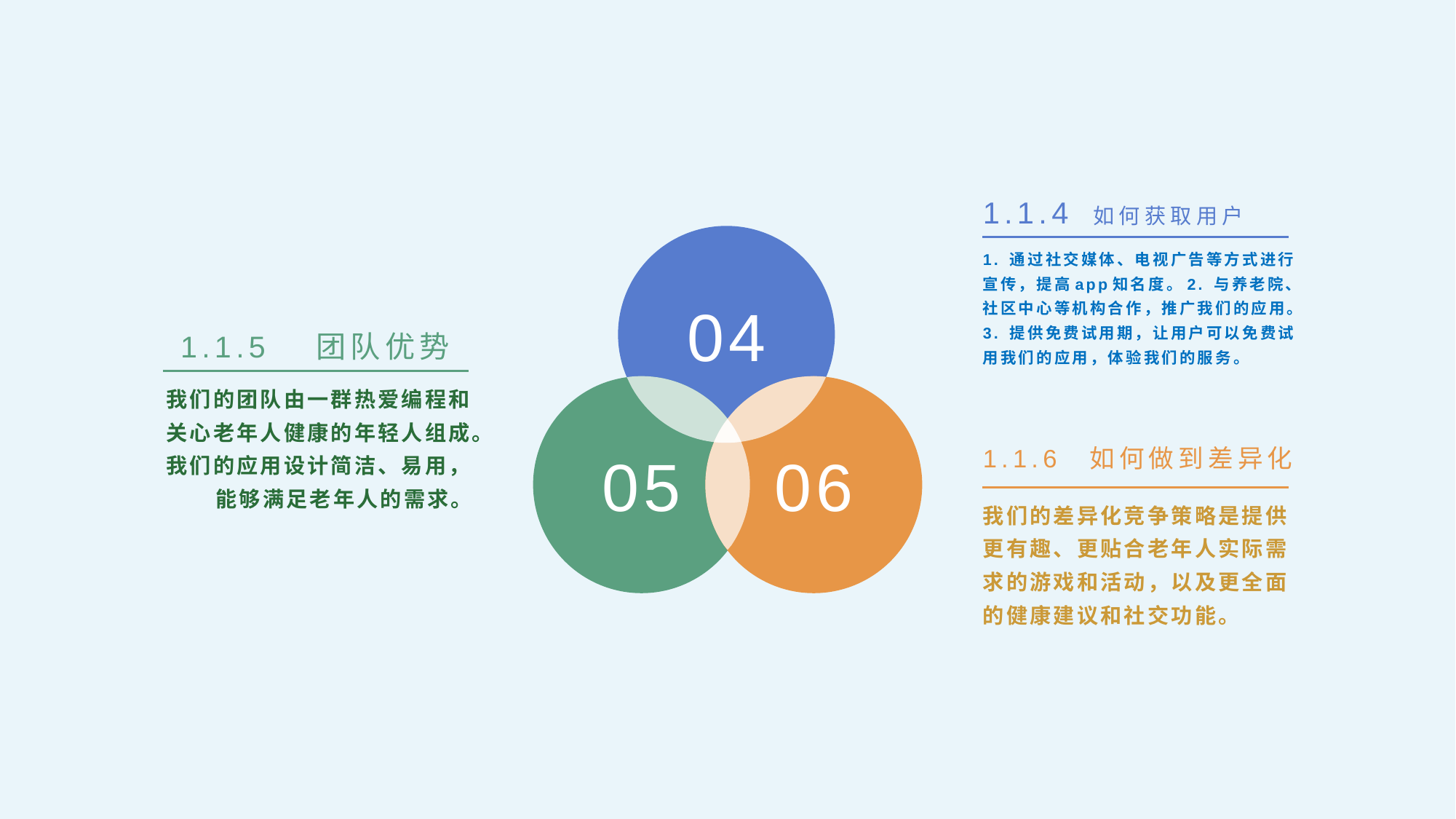

1.1.4 如何获取用户

1. 通过社交媒体、电视广告等方式进行宣传，提高app知名度。2. 与养老院、社区中心等机构合作，推广我们的应用。3. 提供免费试用期，让用户可以免费试用我们的应用，体验我们的服务。
04
1.1.5   团队优势
我们的团队由一群热爱编程和关心老年人健康的年轻人组成。我们的应用设计简洁、易用，能够满足老年人的需求。

1.1.6  如何做到差异化
05
06
我们的差异化竞争策略是提供更有趣、更贴合老年人实际需求的游戏和活动，以及更全面的健康建议和社交功能。